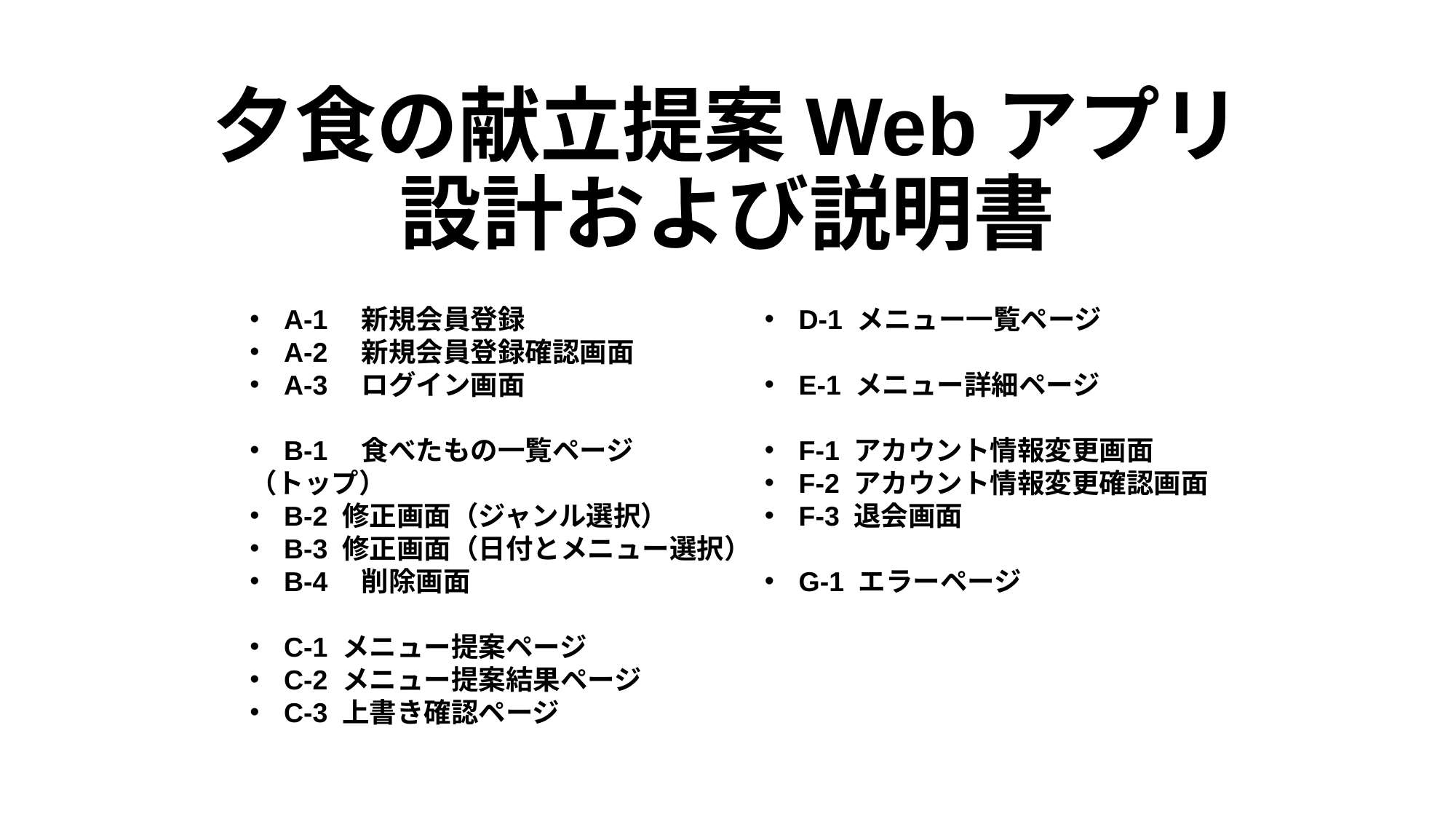

# 夕食の献立提案Webアプリ 設計および説明書
A-1　新規会員登録
A-2　新規会員登録確認画面
A-3　ログイン画面

B-1　食べたもの一覧ページ
（トップ）
B-2 修正画面（ジャンル選択）
B-3 修正画面（日付とメニュー選択）
B-4　削除画面

C-1 メニュー提案ページ
C-2 メニュー提案結果ページ
C-3 上書き確認ページ

D-1 メニュー一覧ページ

E-1 メニュー詳細ページ

F-1 アカウント情報変更画面
F-2 アカウント情報変更確認画面
F-3 退会画面

G-1 エラーページ